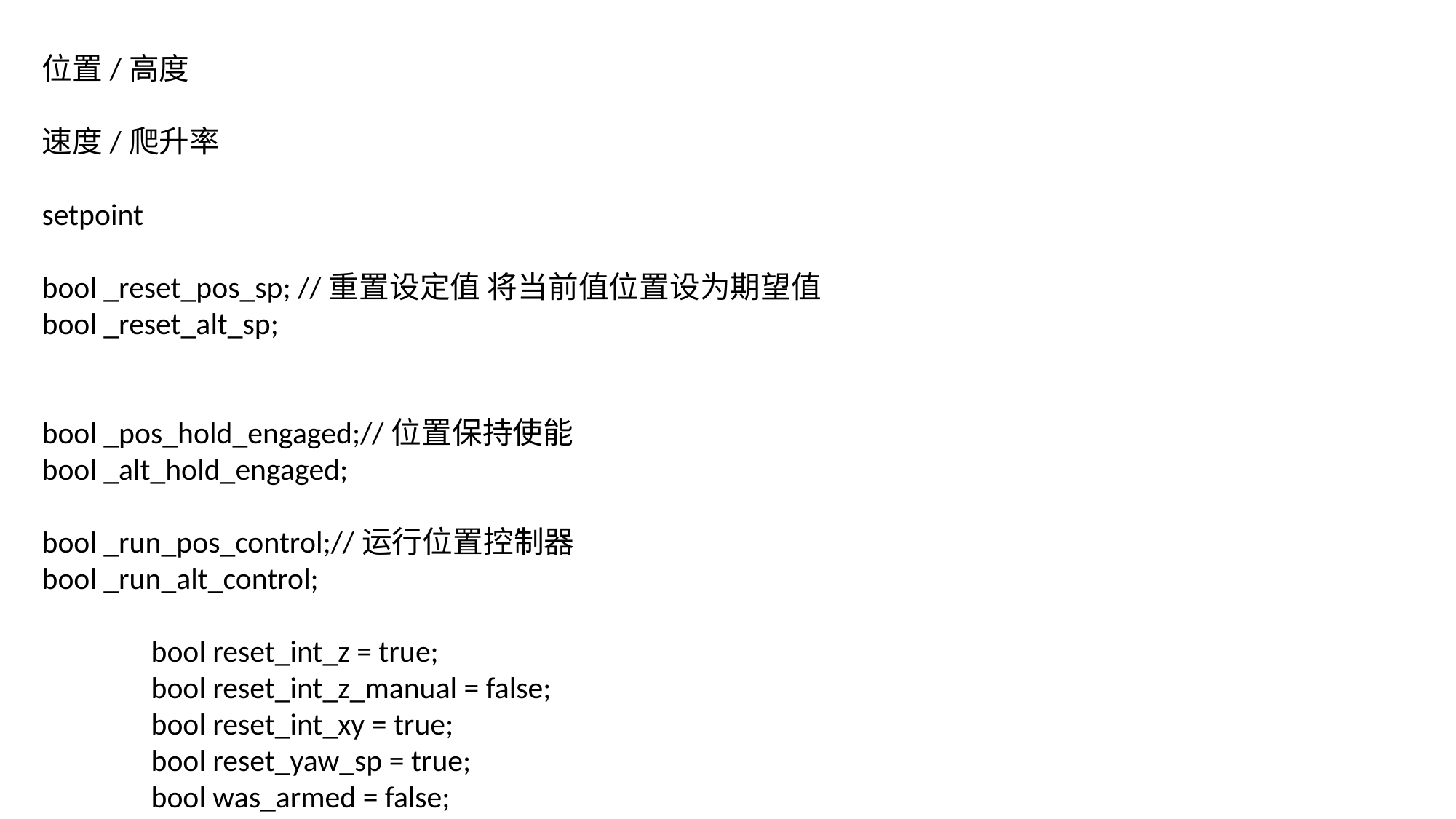

位置/高度

速度/爬升率

setpoint

bool _reset_pos_sp; //重置设定值 将当前值位置设为期望值
bool _reset_alt_sp;

bool _pos_hold_engaged;//位置保持使能
bool _alt_hold_engaged;

bool _run_pos_control;//运行位置控制器
bool _run_alt_control;

	bool reset_int_z = true;
	bool reset_int_z_manual = false;
	bool reset_int_xy = true;
	bool reset_yaw_sp = true;
	bool was_armed = false;